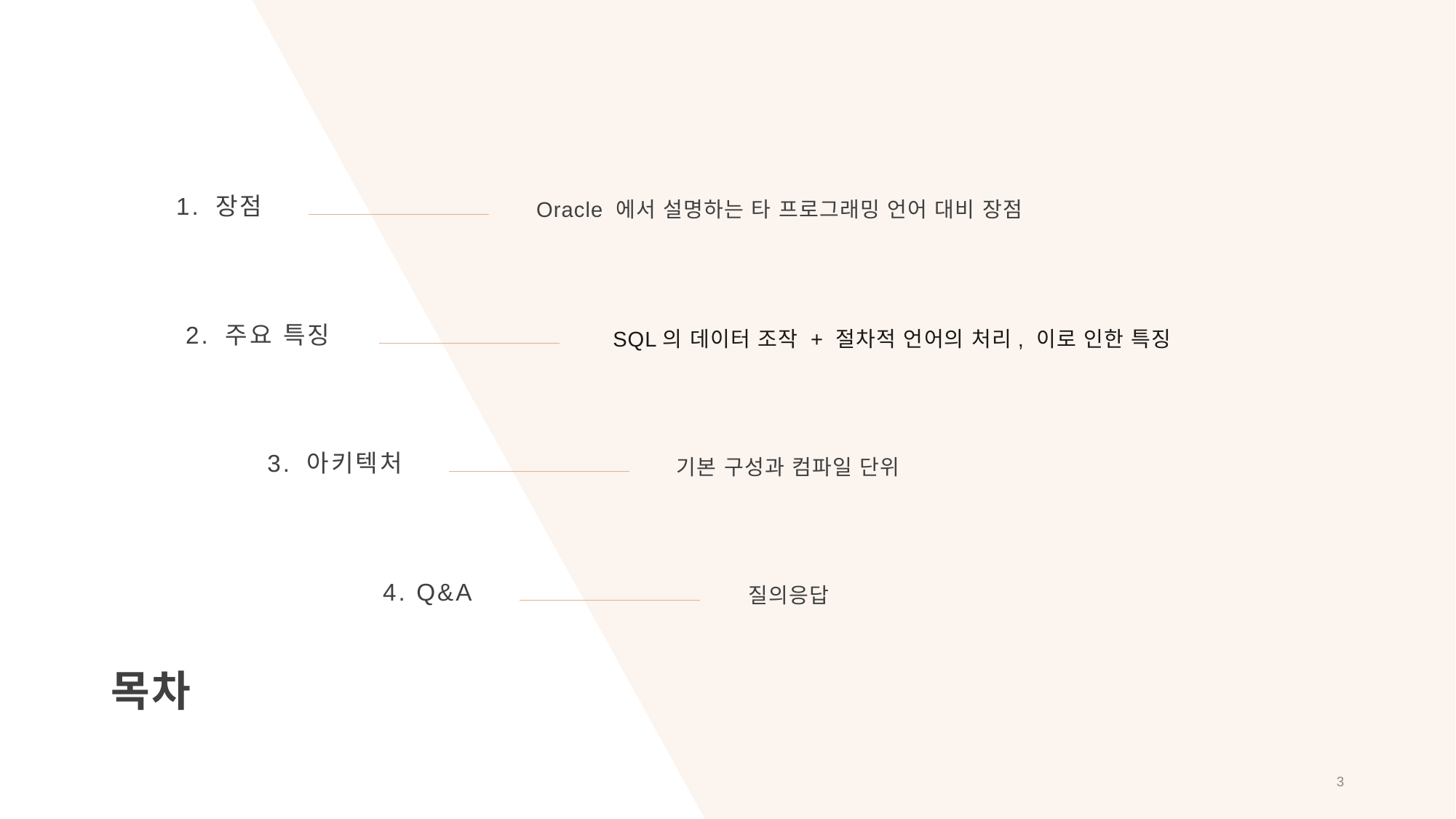

1. 장점
Oracle 에서 설명하는 타 프로그래밍 언어 대비 장점
2. 주요 특징
 SQL의 데이터 조작 + 절차적 언어의 처리, 이로 인한 특징
3. 아키텍처
기본 구성과 컴파일 단위
4. Q&A
질의응답
# 목차
3